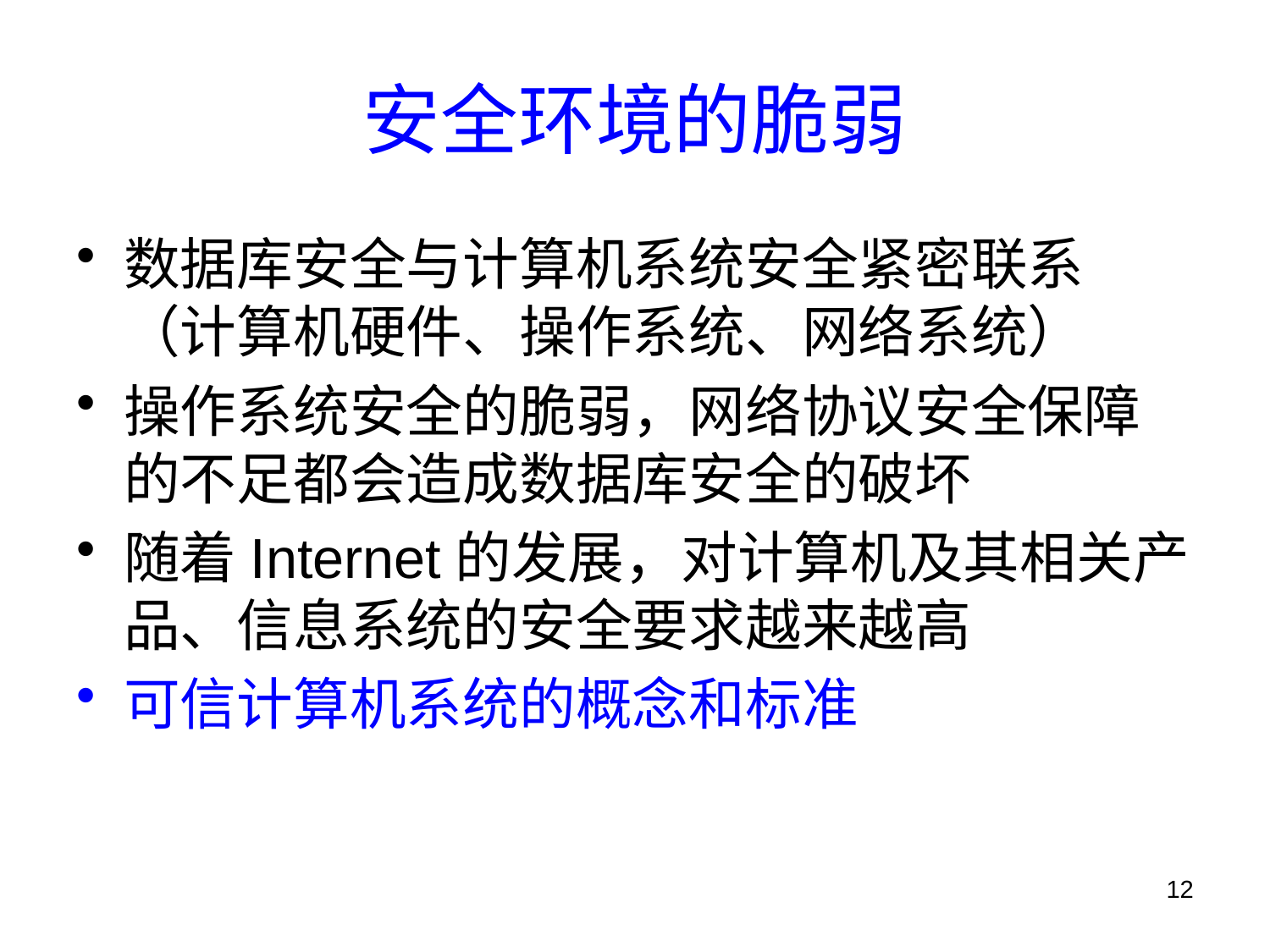

# 安全环境的脆弱
数据库安全与计算机系统安全紧密联系（计算机硬件、操作系统、网络系统）
操作系统安全的脆弱，网络协议安全保障的不足都会造成数据库安全的破坏
随着Internet的发展，对计算机及其相关产品、信息系统的安全要求越来越高
可信计算机系统的概念和标准

12